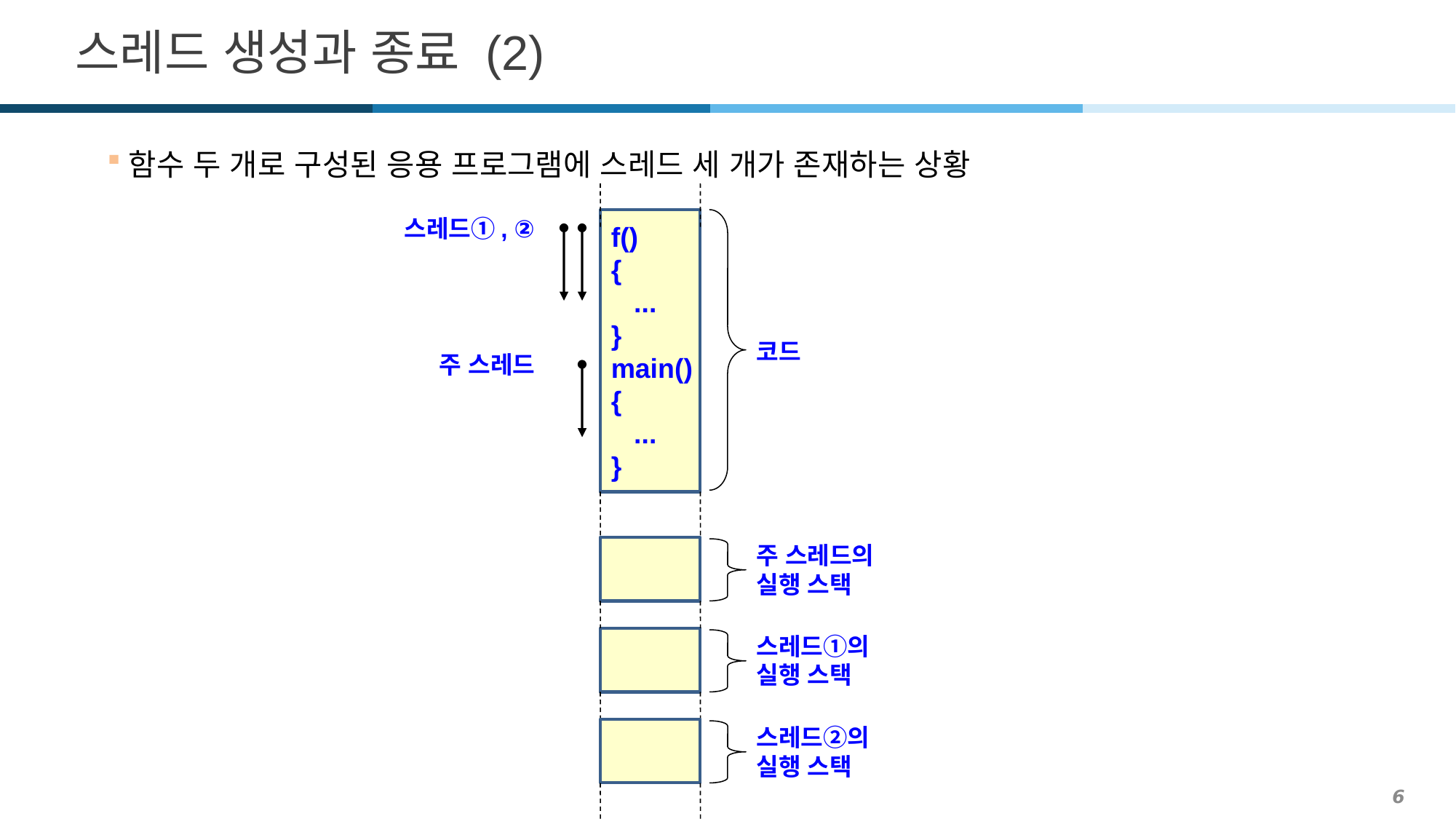

# 스레드 생성과 종료 (2)
함수 두 개로 구성된 응용 프로그램에 스레드 세 개가 존재하는 상황

스레드①, ②
f()
{
   ...
}
main()
{
   ...
}

코드
주 스레드

주 스레드의
실행 스택

스레드①의
실행 스택

스레드②의
실행 스택